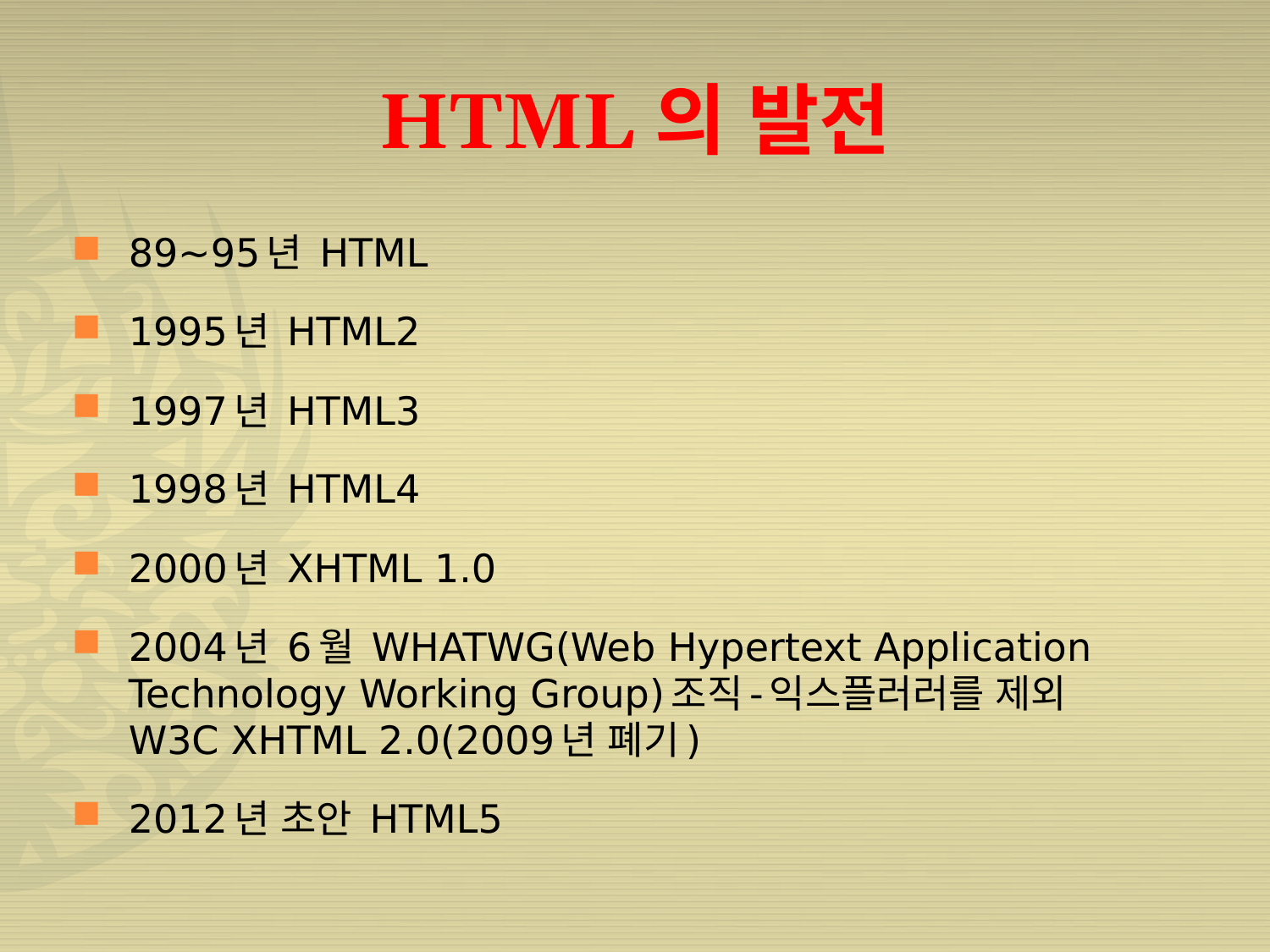

# HTML의 발전
89~95년 HTML
1995년 HTML2
1997년 HTML3
1998년 HTML4
2000년 XHTML 1.0
2004년 6월 WHATWG(Web Hypertext Application Technology Working Group)조직-익스플러러를 제외
W3C XHTML 2.0(2009년 폐기)
2012년 초안 HTML5